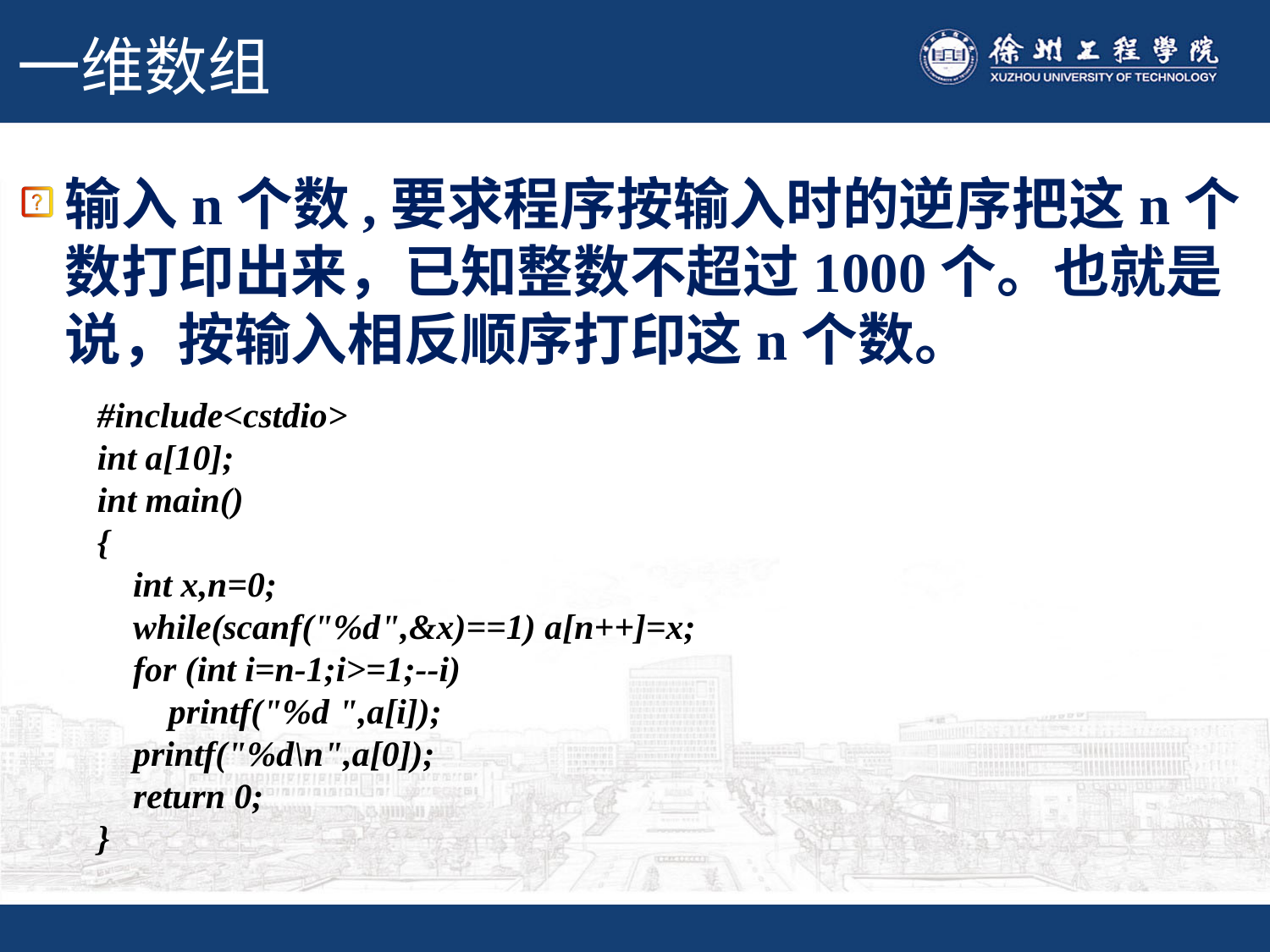

# 一维数组
输入n个数,要求程序按输入时的逆序把这n个数打印出来，已知整数不超过1000个。也就是说，按输入相反顺序打印这n个数。
#include<cstdio>
int a[10];
int main()
{
    int x,n=0;
    while(scanf("%d",&x)==1) a[n++]=x;
    for (int i=n-1;i>=1;--i)
        printf("%d ",a[i]);
    printf("%d\n",a[0]);
    return 0;
}